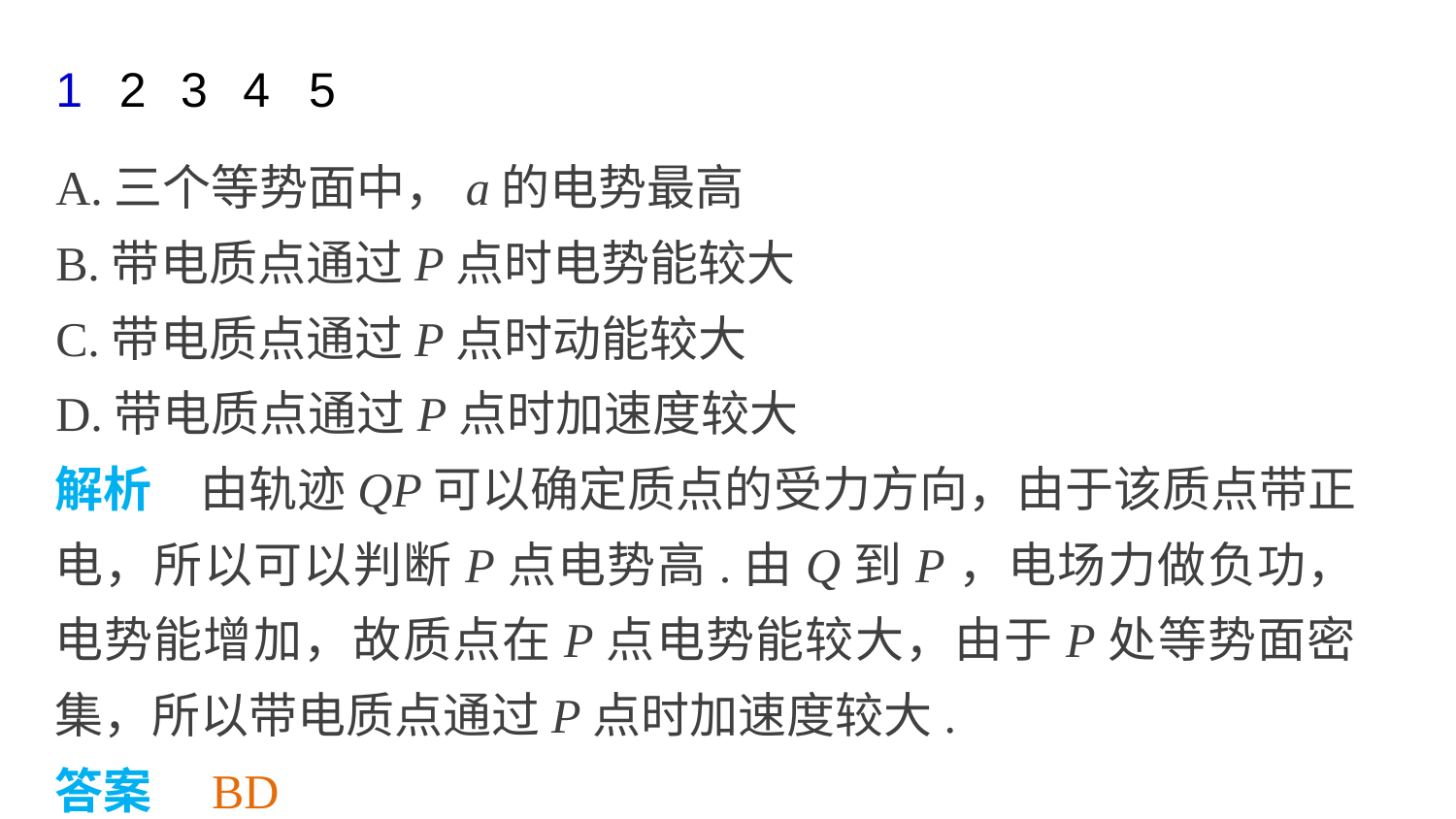

1
2
3
4
5
A.三个等势面中，a的电势最高
B.带电质点通过P点时电势能较大
C.带电质点通过P点时动能较大
D.带电质点通过P点时加速度较大
解析　由轨迹QP可以确定质点的受力方向，由于该质点带正电，所以可以判断P点电势高.由Q到P，电场力做负功，电势能增加，故质点在P点电势能较大，由于P处等势面密集，所以带电质点通过P点时加速度较大.
答案　BD